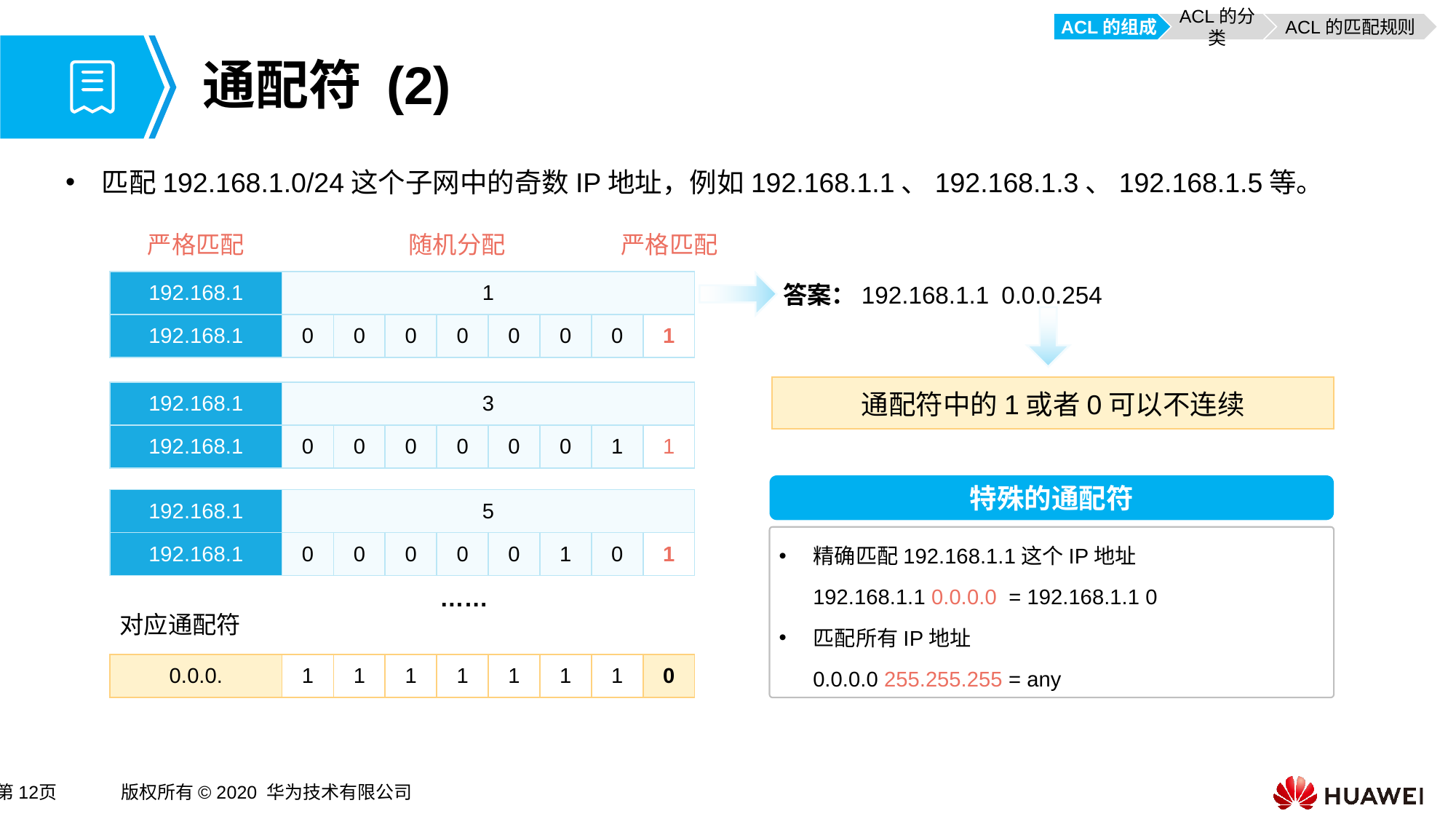

ACL的组成
ACL的分类
ACL的匹配规则
# 通配符 (2)
匹配192.168.1.0/24这个子网中的奇数IP地址，例如192.168.1.1、192.168.1.3、192.168.1.5等。
严格匹配
随机分配
严格匹配
答案：192.168.1.1 	0.0.0.254
| 192.168.1 | 1 |  |  |  |  |  |  |  |
| --- | --- | --- | --- | --- | --- | --- | --- | --- |
| 192.168.1 | 0 | 0 | 0 | 0 | 0 | 0 | 0 | 1 |

通配符中的1或者0可以不连续
| 192.168.1 | 3 |  |  |  |  |  |  |  |
| --- | --- | --- | --- | --- | --- | --- | --- | --- |
| 192.168.1 | 0 | 0 | 0 | 0 | 0 | 0 | 1 | 1 |
特殊的通配符
| 192.168.1 | 5 |  |  |  |  |  |  |  |
| --- | --- | --- | --- | --- | --- | --- | --- | --- |
| 192.168.1 | 0 | 0 | 0 | 0 | 0 | 1 | 0 | 1 |
精确匹配192.168.1.1这个IP地址
192.168.1.1 0.0.0.0  = 192.168.1.1 0
匹配所有IP地址
0.0.0.0 255.255.255 = any
……
对应通配符
| 0.0.0. | 1 | 1 | 1 | 1 | 1 | 1 | 1 | 0 |
| --- | --- | --- | --- | --- | --- | --- | --- | --- |